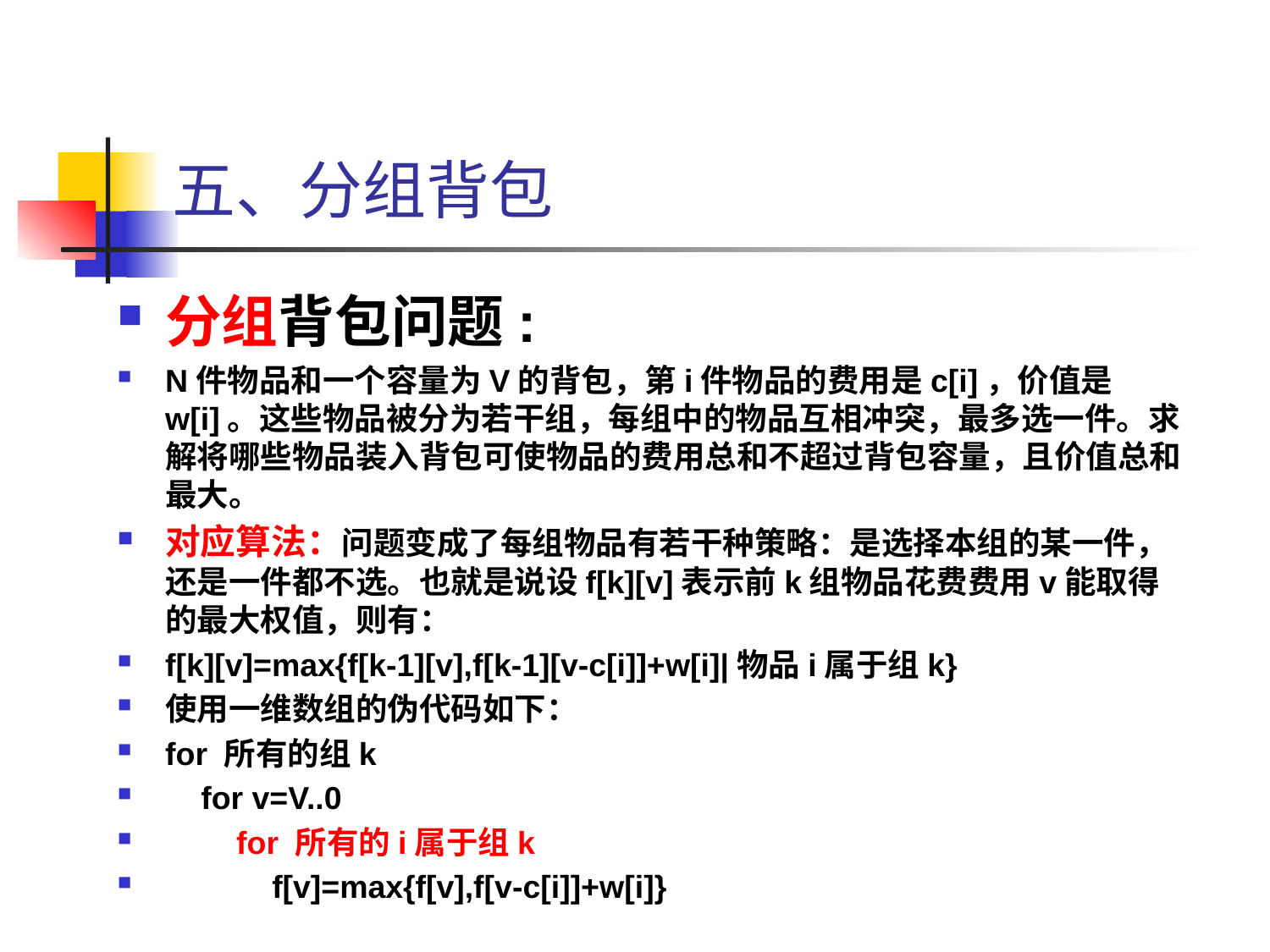

# 五、分组背包
分组背包问题:
N件物品和一个容量为V的背包，第i件物品的费用是c[i]，价值是w[i]。这些物品被分为若干组，每组中的物品互相冲突，最多选一件。求解将哪些物品装入背包可使物品的费用总和不超过背包容量，且价值总和最大。
对应算法：问题变成了每组物品有若干种策略：是选择本组的某一件，还是一件都不选。也就是说设f[k][v]表示前k组物品花费费用v能取得的最大权值，则有：
f[k][v]=max{f[k-1][v],f[k-1][v-c[i]]+w[i]|物品i属于组k}
使用一维数组的伪代码如下：
for 所有的组k
    for v=V..0
        for 所有的i属于组k
            f[v]=max{f[v],f[v-c[i]]+w[i]}
17